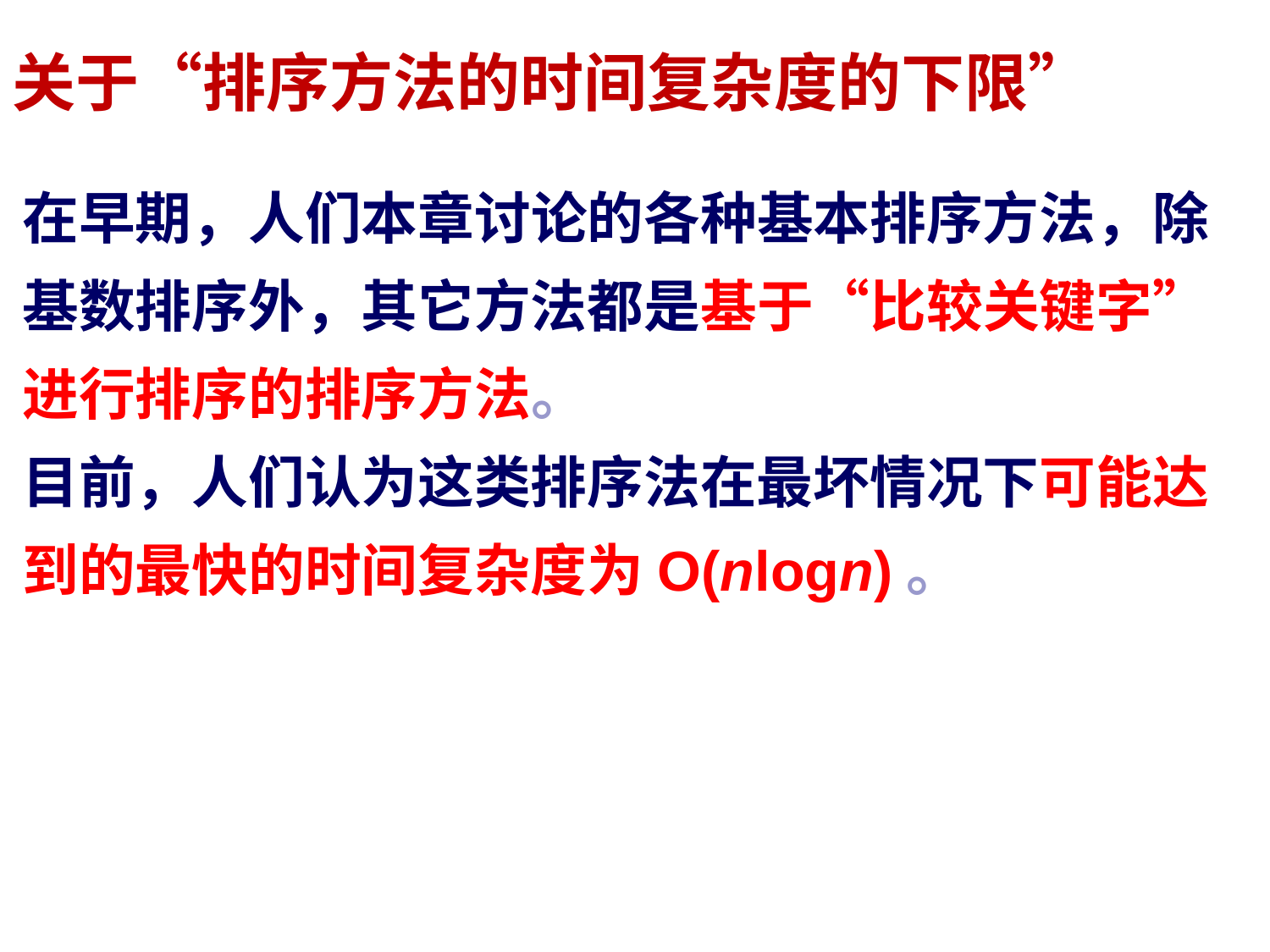

关于“排序方法的时间复杂度的下限”
在早期，人们本章讨论的各种基本排序方法，除基数排序外，其它方法都是基于“比较关键字”进行排序的排序方法。
目前，人们认为这类排序法在最坏情况下可能达到的最快的时间复杂度为O(nlogn)。